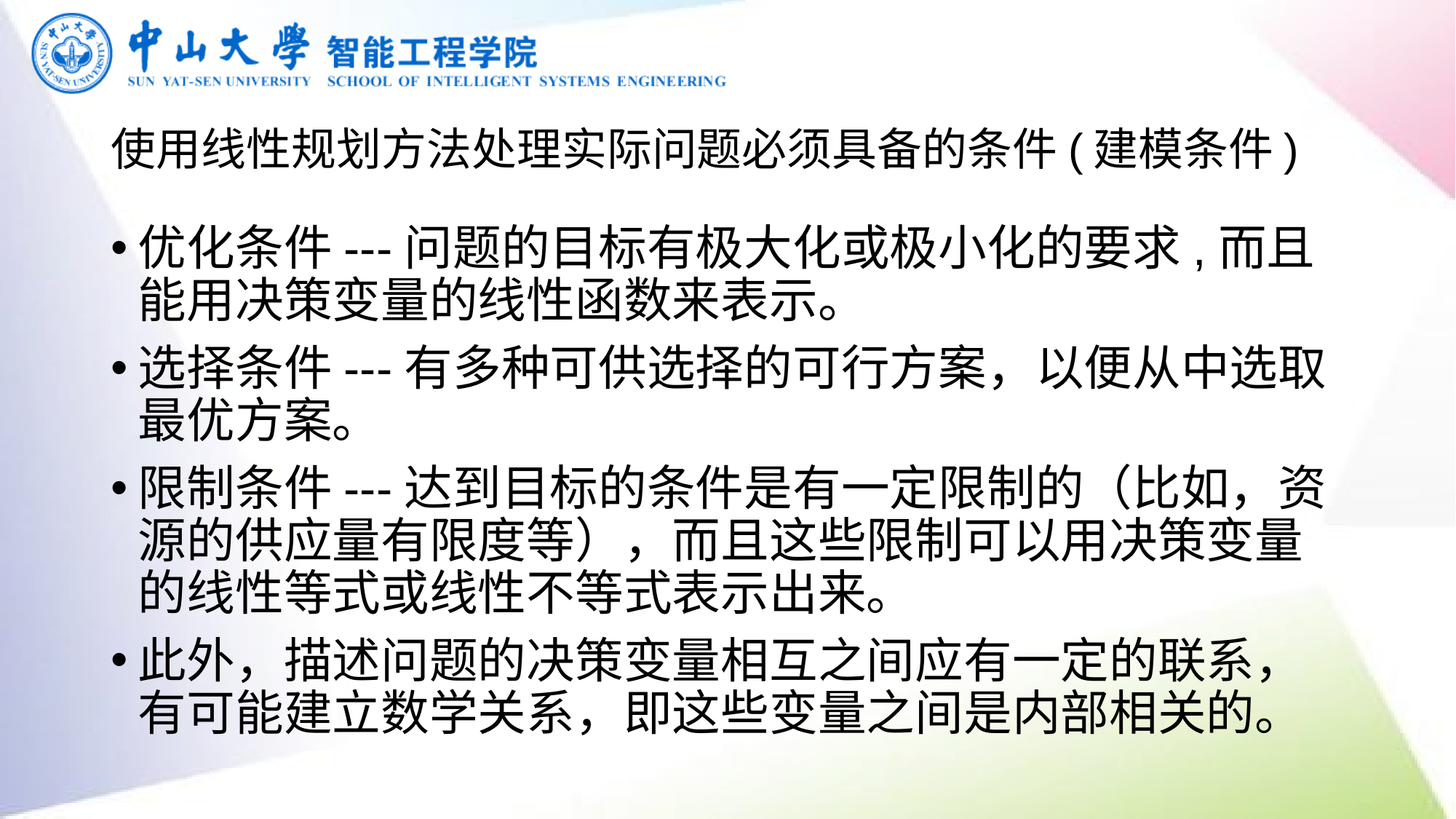

# 使用线性规划方法处理实际问题必须具备的条件(建模条件)
优化条件---问题的目标有极大化或极小化的要求,而且能用决策变量的线性函数来表示。
选择条件---有多种可供选择的可行方案，以便从中选取最优方案。
限制条件---达到目标的条件是有一定限制的（比如，资源的供应量有限度等），而且这些限制可以用决策变量的线性等式或线性不等式表示出来。
此外，描述问题的决策变量相互之间应有一定的联系，有可能建立数学关系，即这些变量之间是内部相关的。